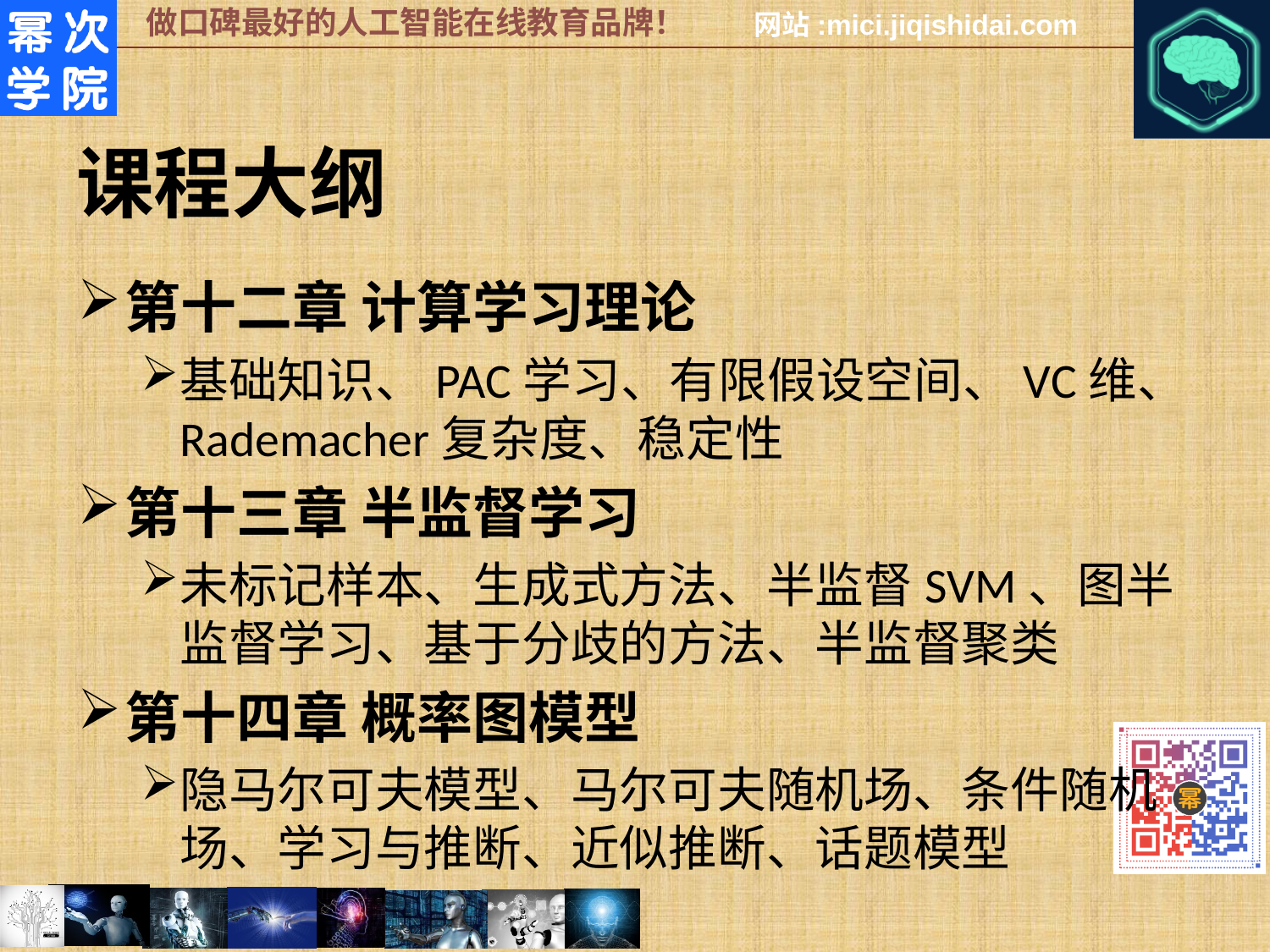

# 课程大纲
第十二章 计算学习理论
基础知识、PAC学习、有限假设空间、VC维、Rademacher复杂度、稳定性
第十三章 半监督学习
未标记样本、生成式方法、半监督SVM、图半监督学习、基于分歧的方法、半监督聚类
第十四章 概率图模型
隐马尔可夫模型、马尔可夫随机场、条件随机场、学习与推断、近似推断、话题模型